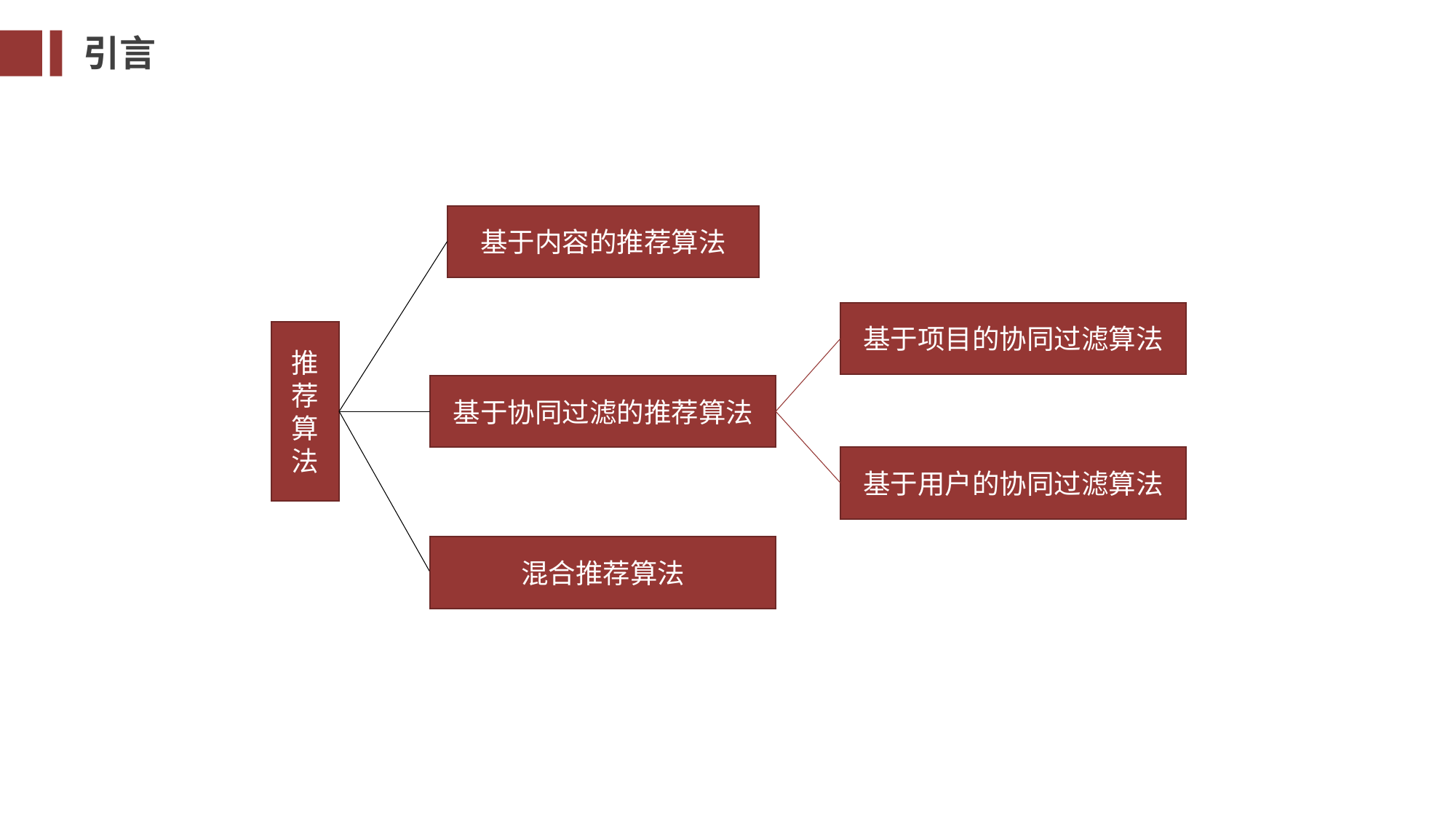

引言

基于内容的推荐算法
基于项目的协同过滤算法
推
荐
算
法
基于协同过滤的推荐算法
基于用户的协同过滤算法
混合推荐算法